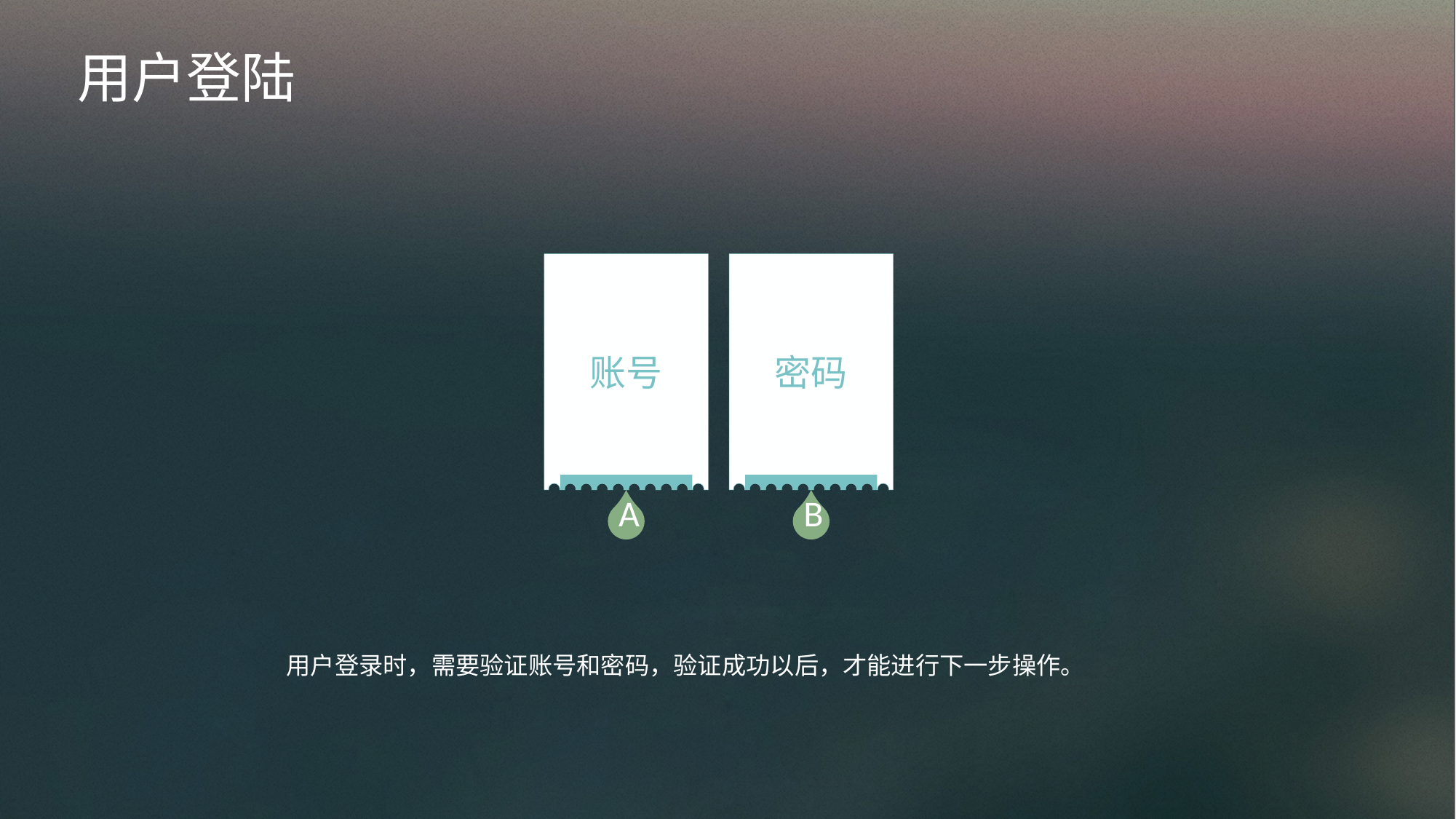

# 用户登陆
账号
密码

A
B
用户登录时，需要验证账号和密码，验证成功以后，才能进行下一步操作。